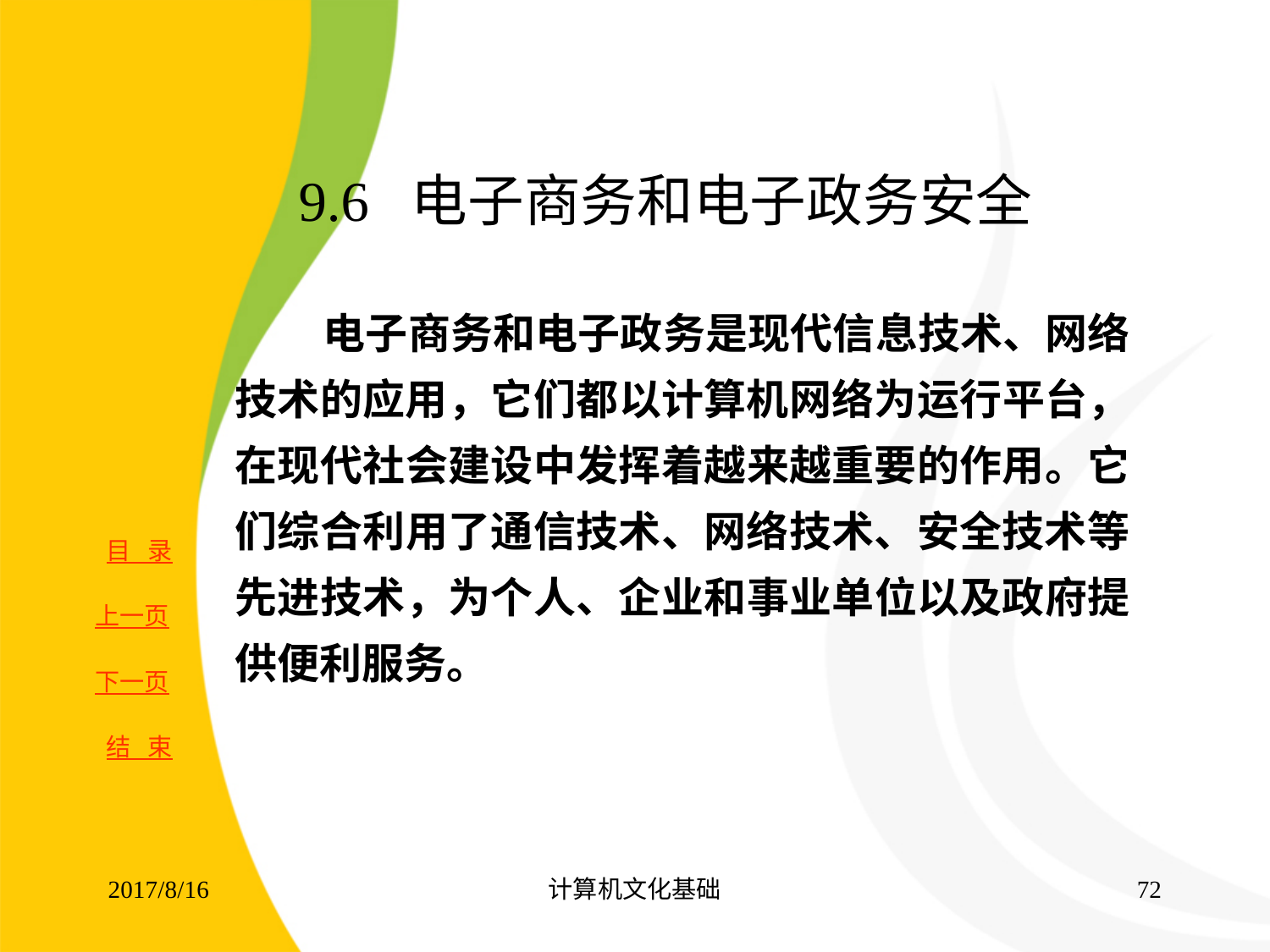

# 9.6  电子商务和电子政务安全
        电子商务和电子政务是现代信息技术、网络技术的应用，它们都以计算机网络为运行平台，在现代社会建设中发挥着越来越重要的作用。它们综合利用了通信技术、网络技术、安全技术等先进技术，为个人、企业和事业单位以及政府提供便利服务。
2017/8/16
计算机文化基础
72